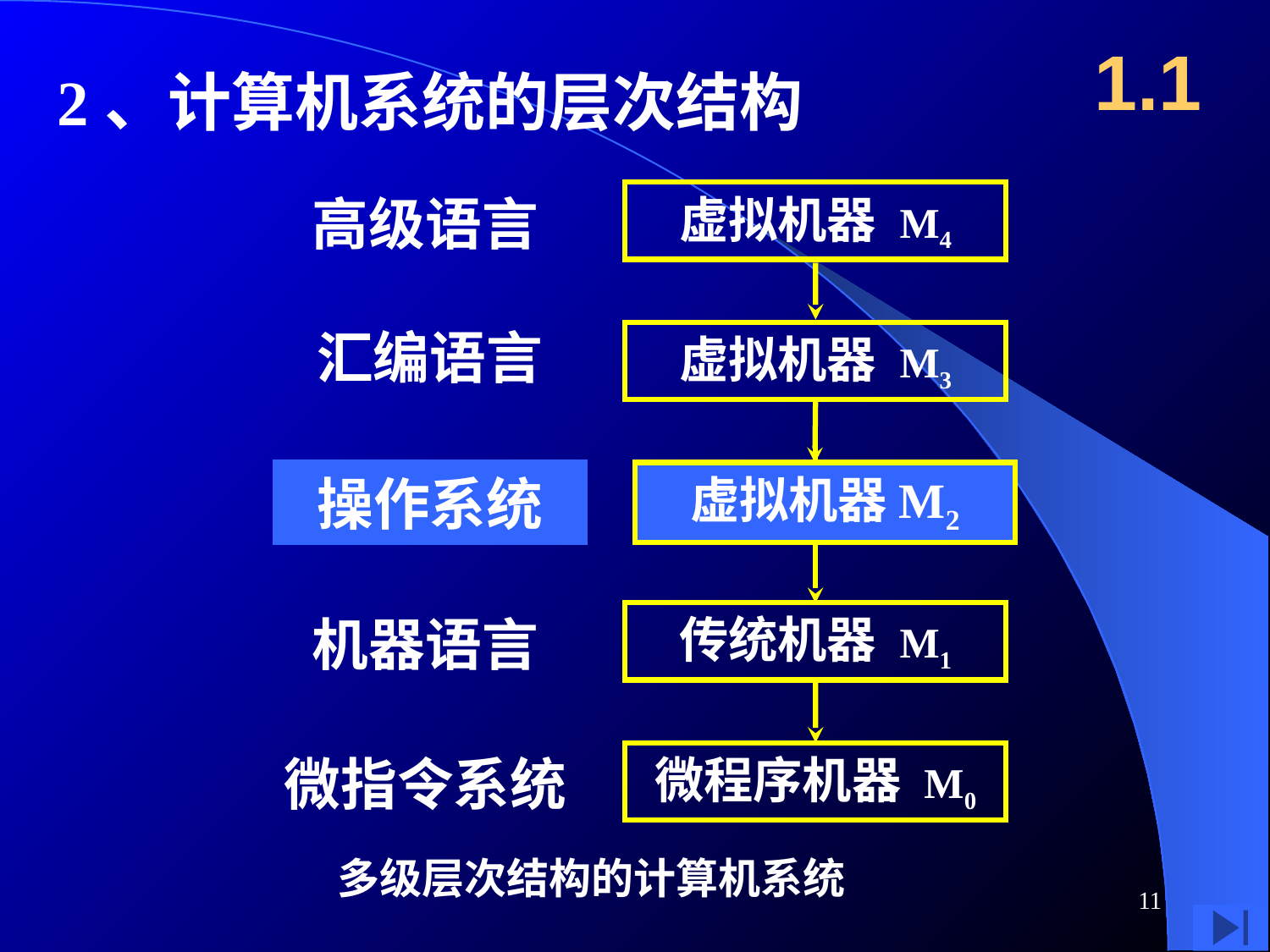

1.1
2、计算机系统的层次结构
高级语言
虚拟机器 M4

汇编语言
虚拟机器 M3

操作系统
虚拟机器M2
机器语言
传统机器 M1

微指令系统
微程序机器 M0
多级层次结构的计算机系统
11